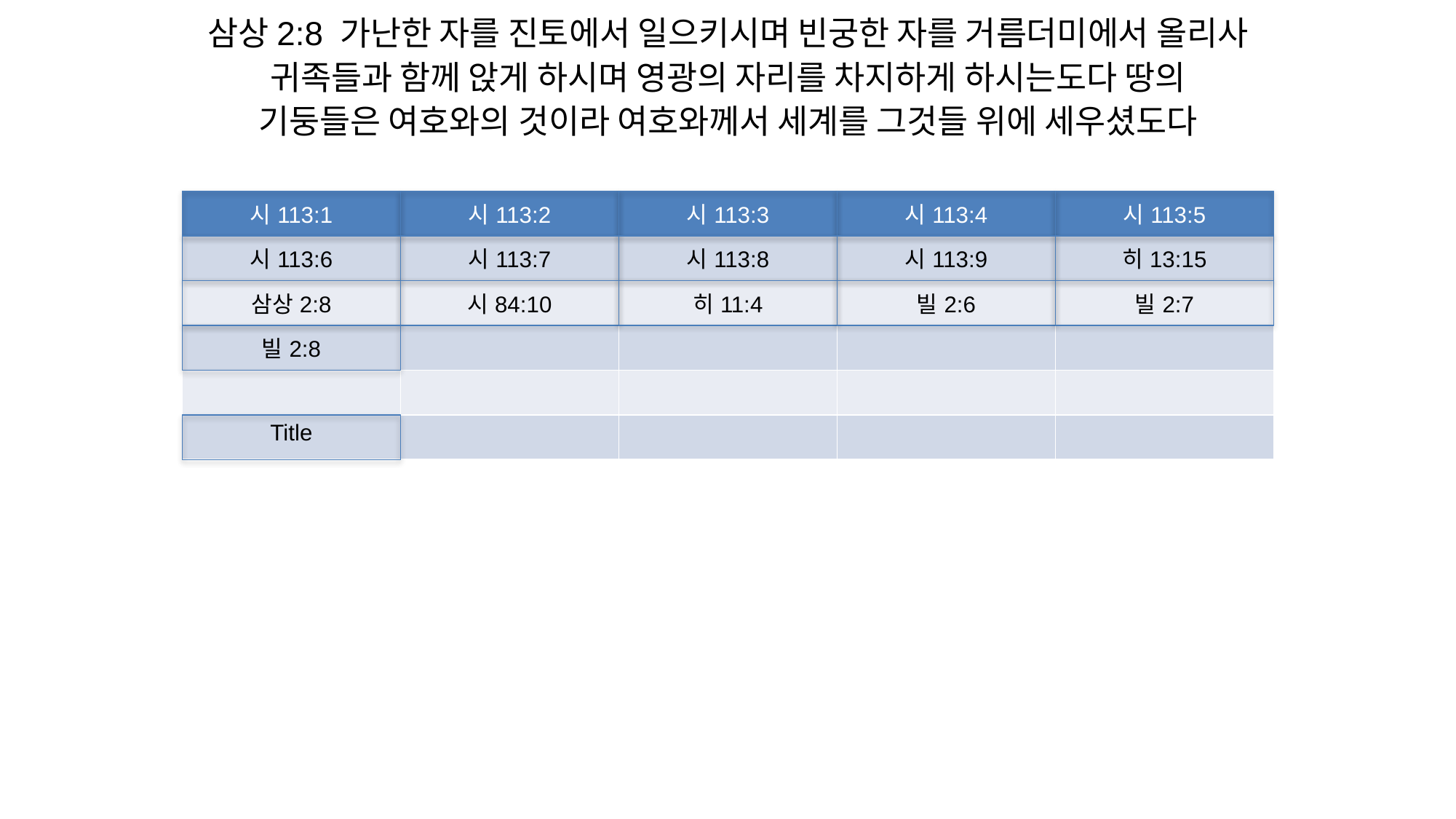

삼상2:8 가난한 자를 진토에서 일으키시며 빈궁한 자를 거름더미에서 올리사
귀족들과 함께 앉게 하시며 영광의 자리를 차지하게 하시는도다 땅의
기둥들은 여호와의 것이라 여호와께서 세계를 그것들 위에 세우셨도다
| 시113:1 | 시113:2 | 시113:3 | 시113:4 | 시113:5 |
| --- | --- | --- | --- | --- |
| 시113:6 | 시113:7 | 시113:8 | 시113:9 | 히13:15 |
| 삼상2:8 | 시84:10 | 히11:4 | 빌2:6 | 빌2:7 |
| 빌2:8 |  |  |  |  |
|  |  |  |  |  |
| Title |  |  |  |  |